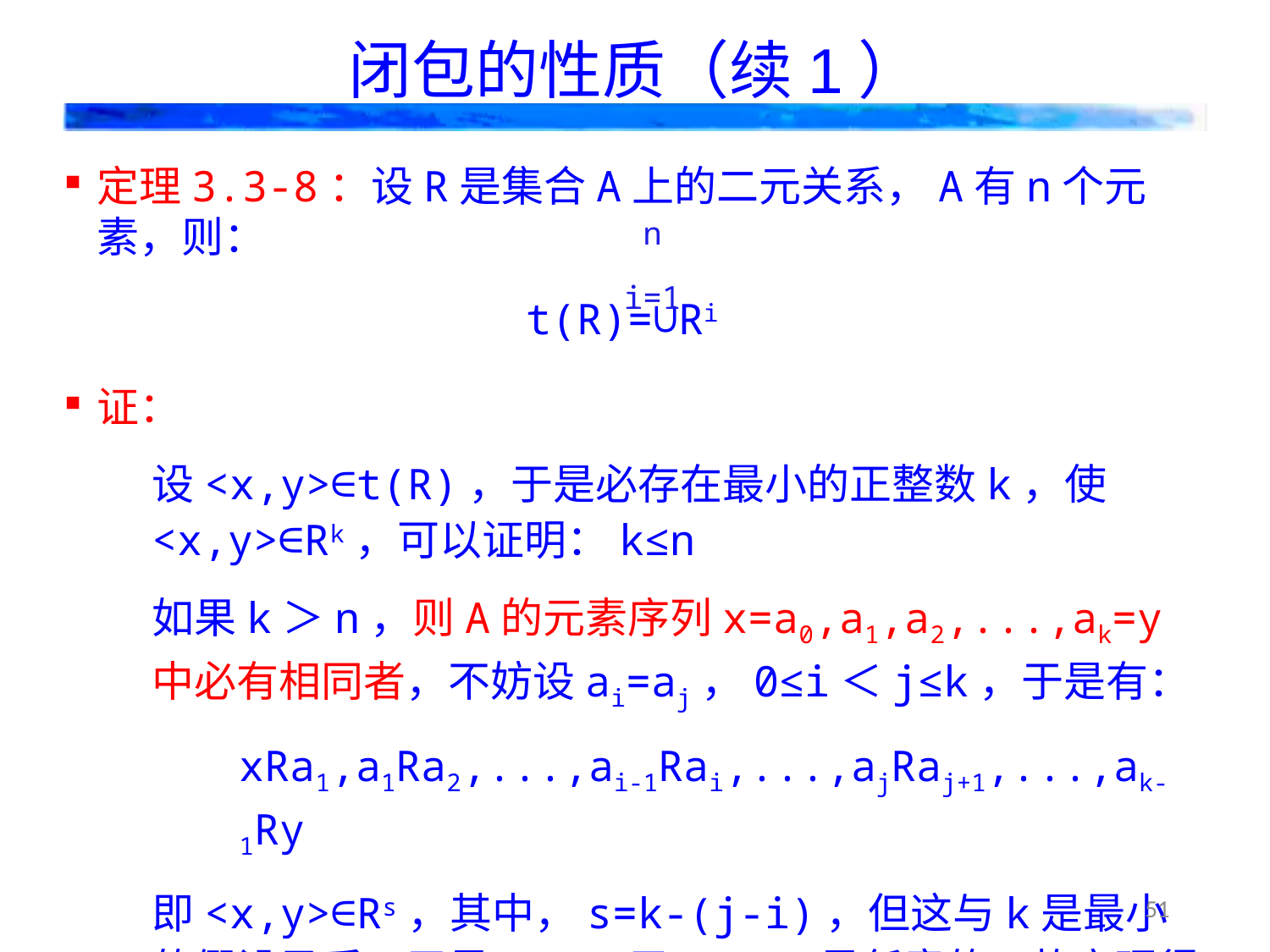

# 闭包的性质（续1）
定理3.3-8：设R是集合A上的二元关系，A有n个元素，则：
t(R)=∪Ri
证：
设<x,y>∈t(R)，于是必存在最小的正整数k，使<x,y>∈Rk，可以证明：k≤n
如果k＞n，则A的元素序列x=a0,a1,a2,...,ak=y中必有相同者，不妨设ai=aj，0≤i＜j≤k，于是有：
xRa1,a1Ra2,...,ai-1Rai,...,ajRaj+1,...,ak-1Ry
即<x,y>∈Rs，其中，s=k-(j-i)，但这与k是最小的假设矛盾，于是k≤n，又<x,y>是任意的，故定理得证。

n
i=1
51